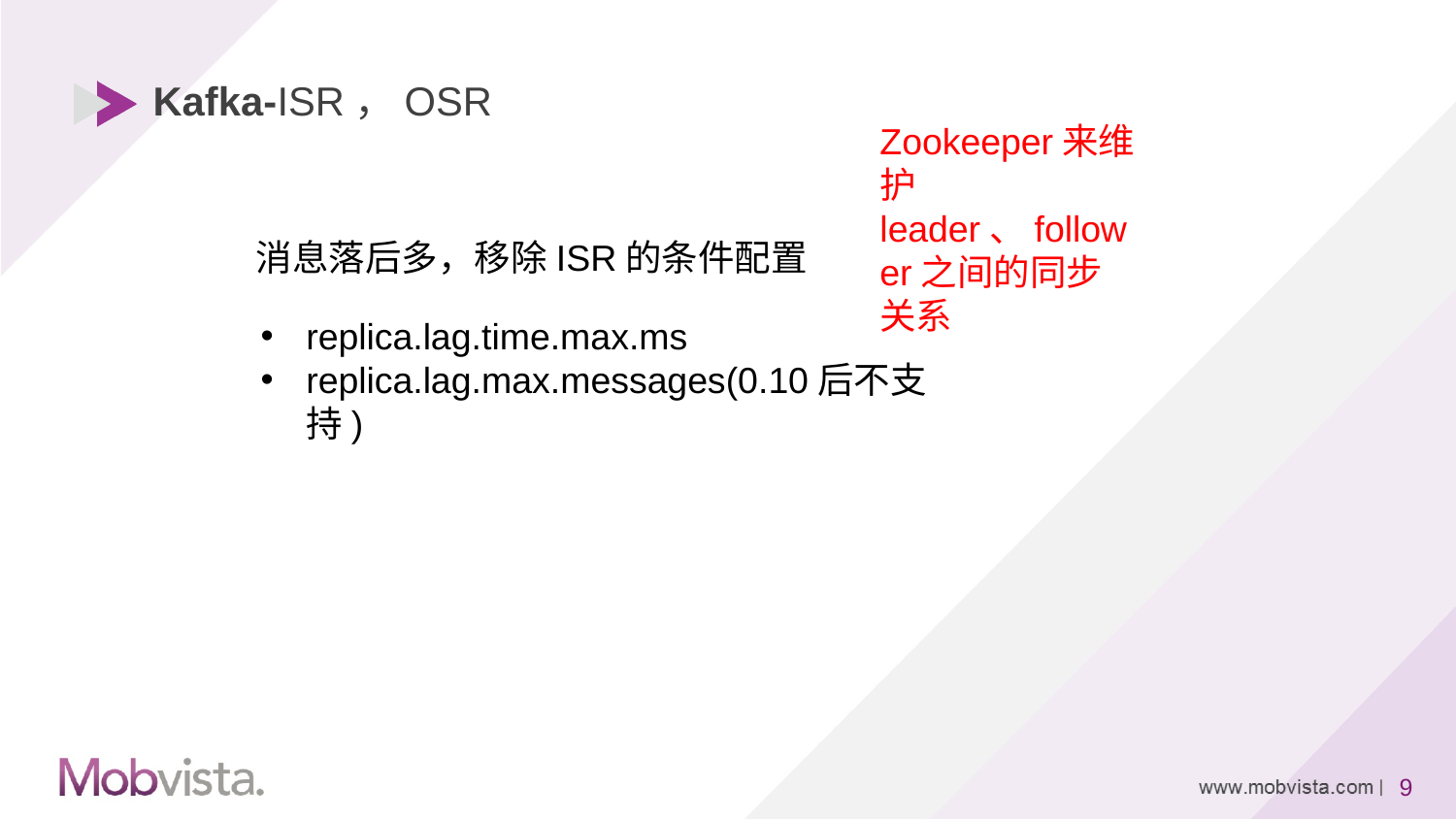

# Kafka-ISR，OSR
Zookeeper来维护leader、follower之间的同步关系
消息落后多，移除ISR的条件配置
replica.lag.time.max.ms
replica.lag.max.messages(0.10后不支持)
9